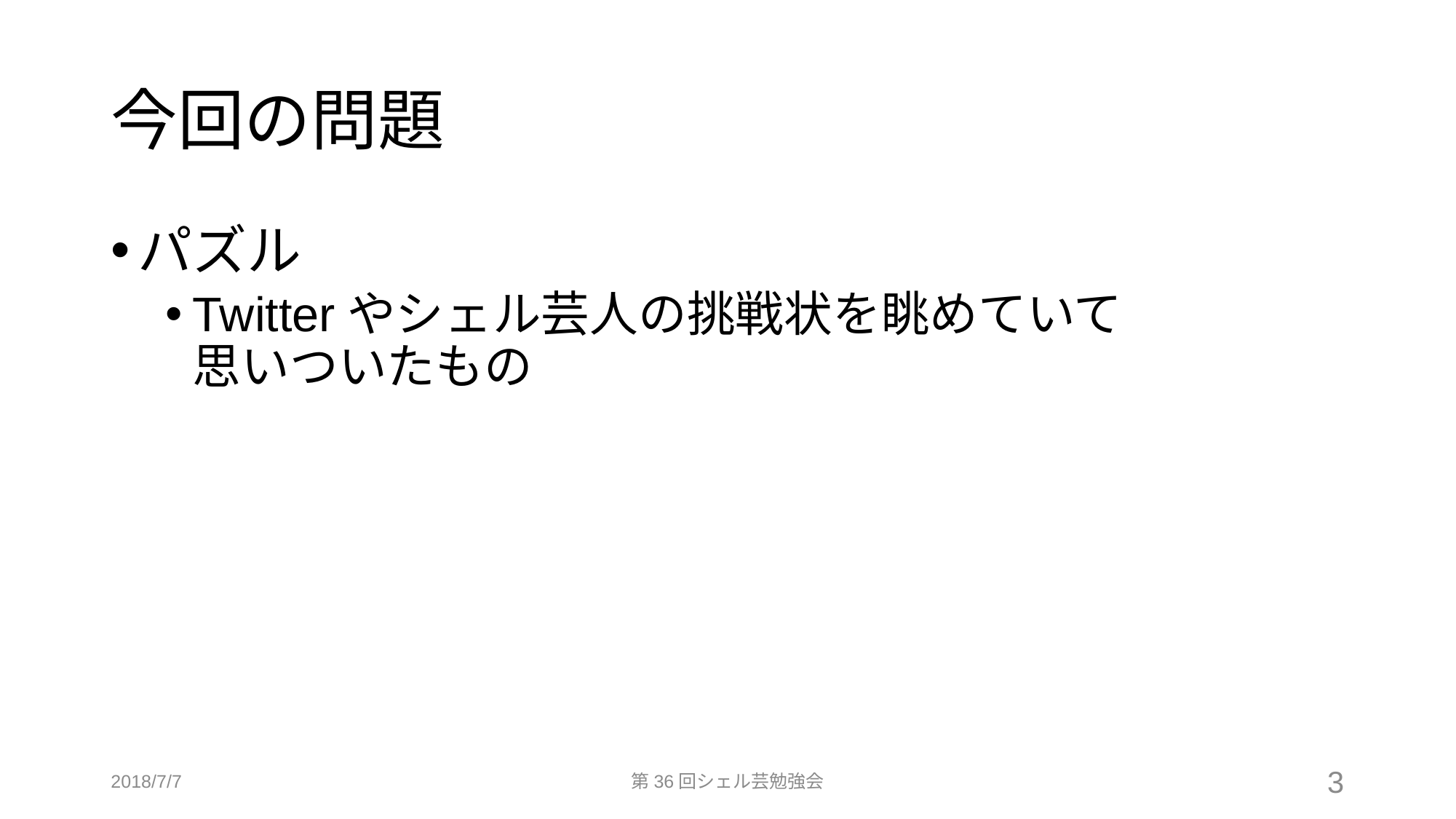

# 今回の問題
パズル
Twitterやシェル芸人の挑戦状を眺めていて
思いついたもの
2018/7/7
第36回シェル芸勉強会
3